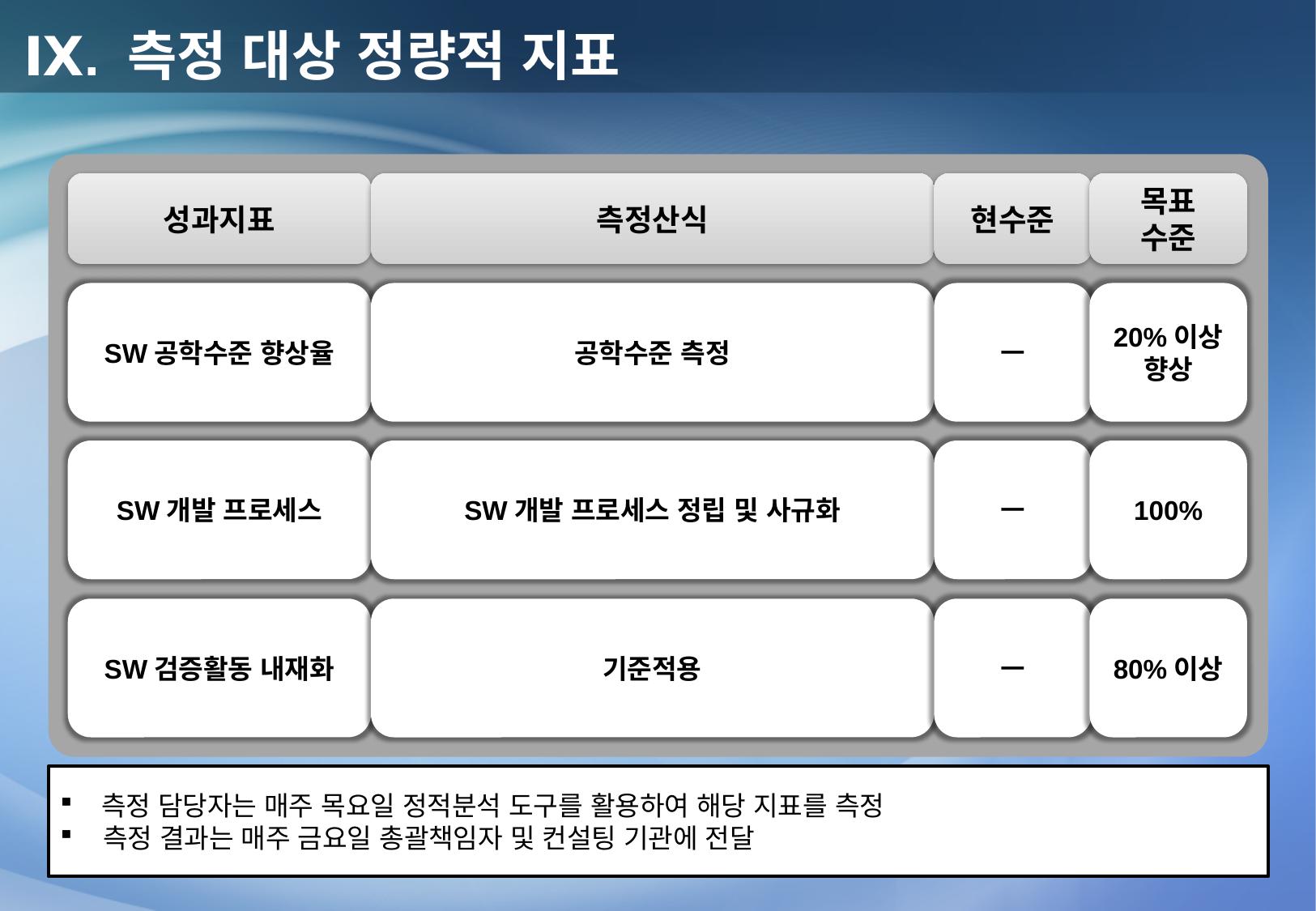

Ⅸ. 측정 대상 정량적 지표

성과지표
측정산식
현수준
목표
수준
SW공학수준 향상율
공학수준 측정
ㅡ
20%이상
향상
SW개발 프로세스
SW개발 프로세스 정립 및 사규화
ㅡ
100%
SW검증활동 내재화
기준적용
ㅡ
80%이상
 측정 담당자는 매주 목요일 정적분석 도구를 활용하여 해당 지표를 측정
 측정 결과는 매주 금요일 총괄책임자 및 컨설팅 기관에 전달